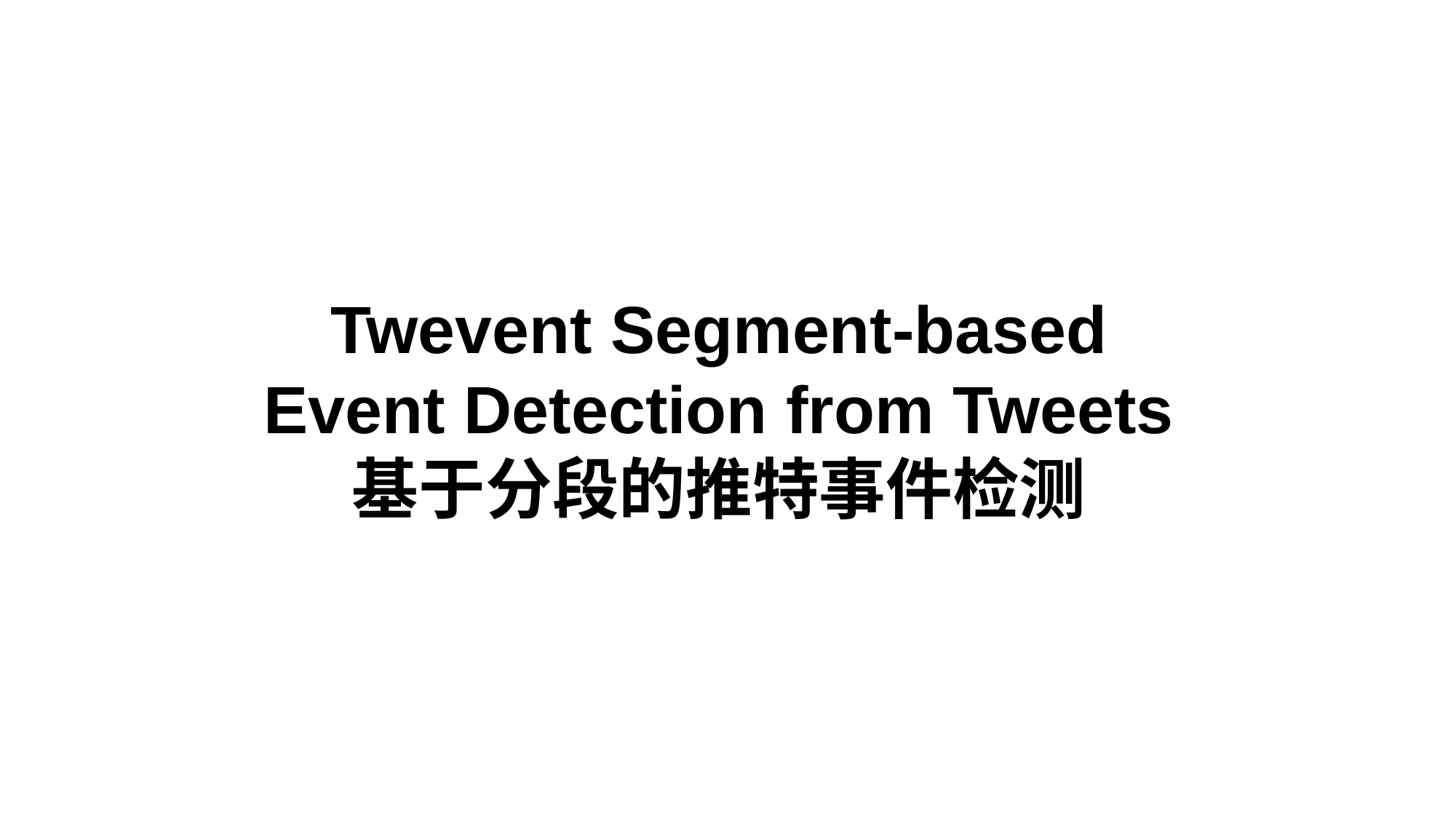

Twevent Segment-based Event Detection from Tweets
基于分段的推特事件检测